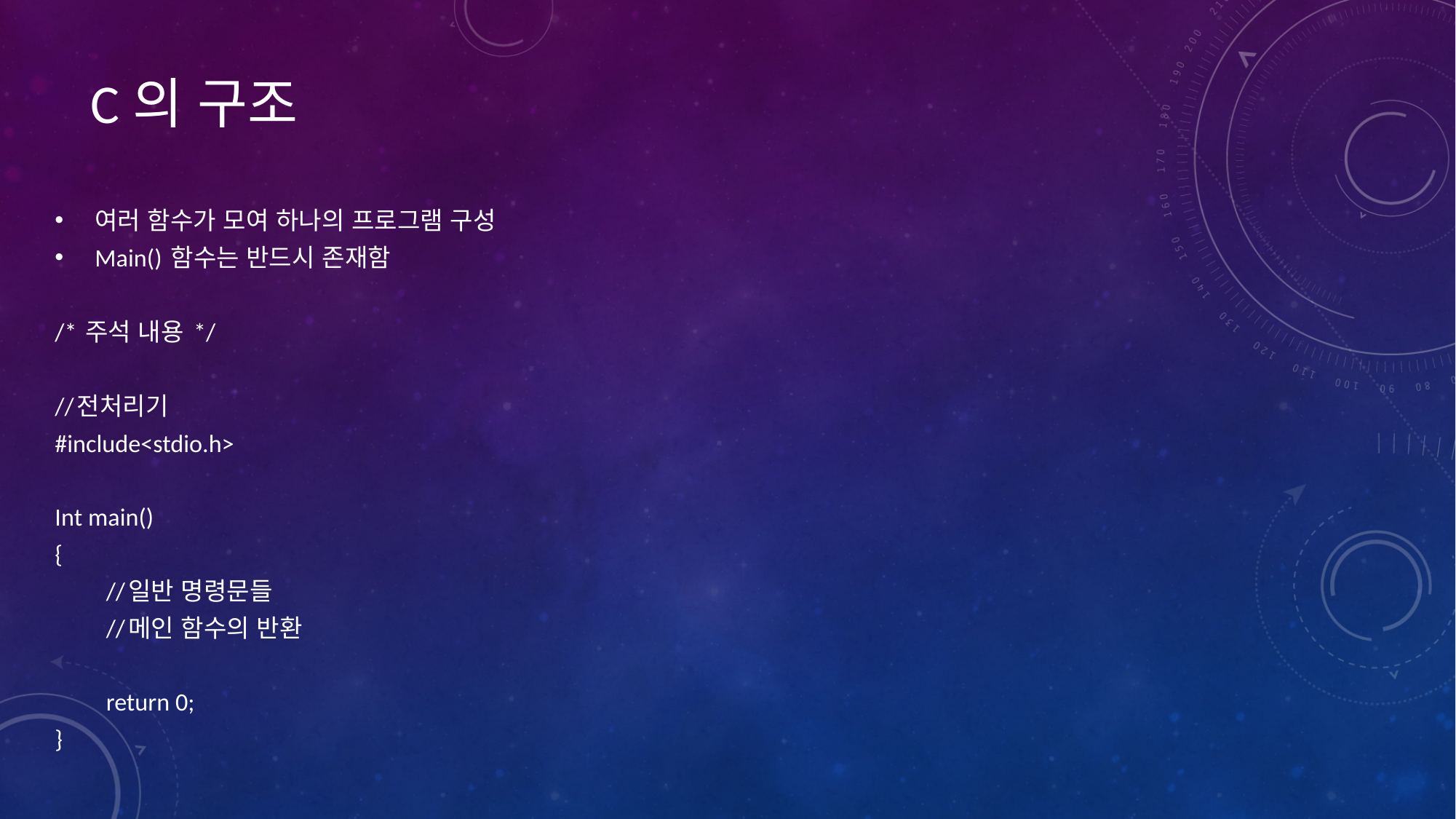

# C의 구조
여러 함수가 모여 하나의 프로그램 구성
Main() 함수는 반드시 존재함

/* 주석 내용 */

//전처리기
#include<stdio.h>

Int main()
{
	//일반 명령문들
	//메인 함수의 반환

	return 0;
}